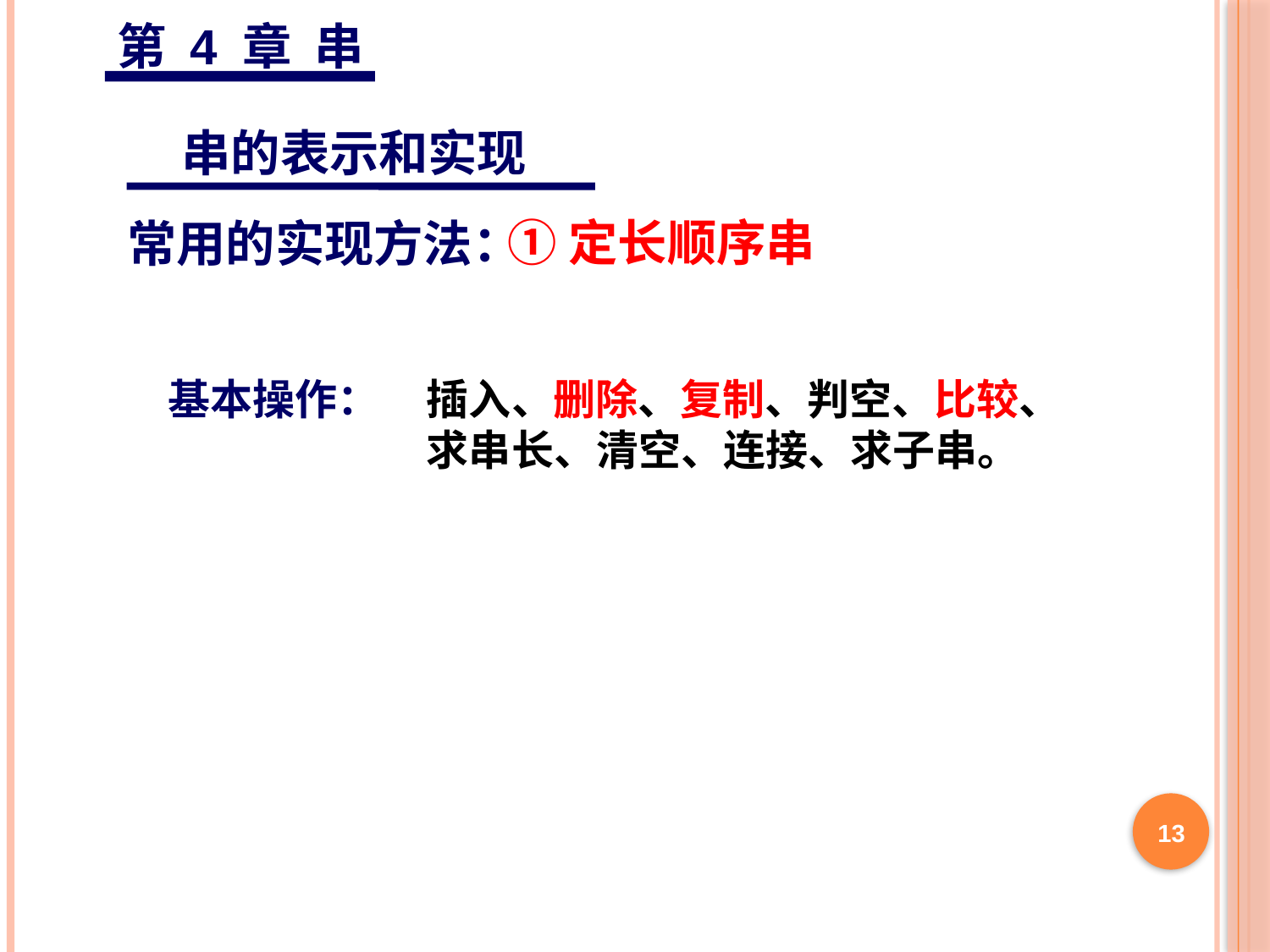

第 4 章  串

  串的表示和实现

①定长顺序串
常用的实现方法：
基本操作：
  插入、删除、复制、判空、比较、
  求串长、清空、连接、求子串。
13